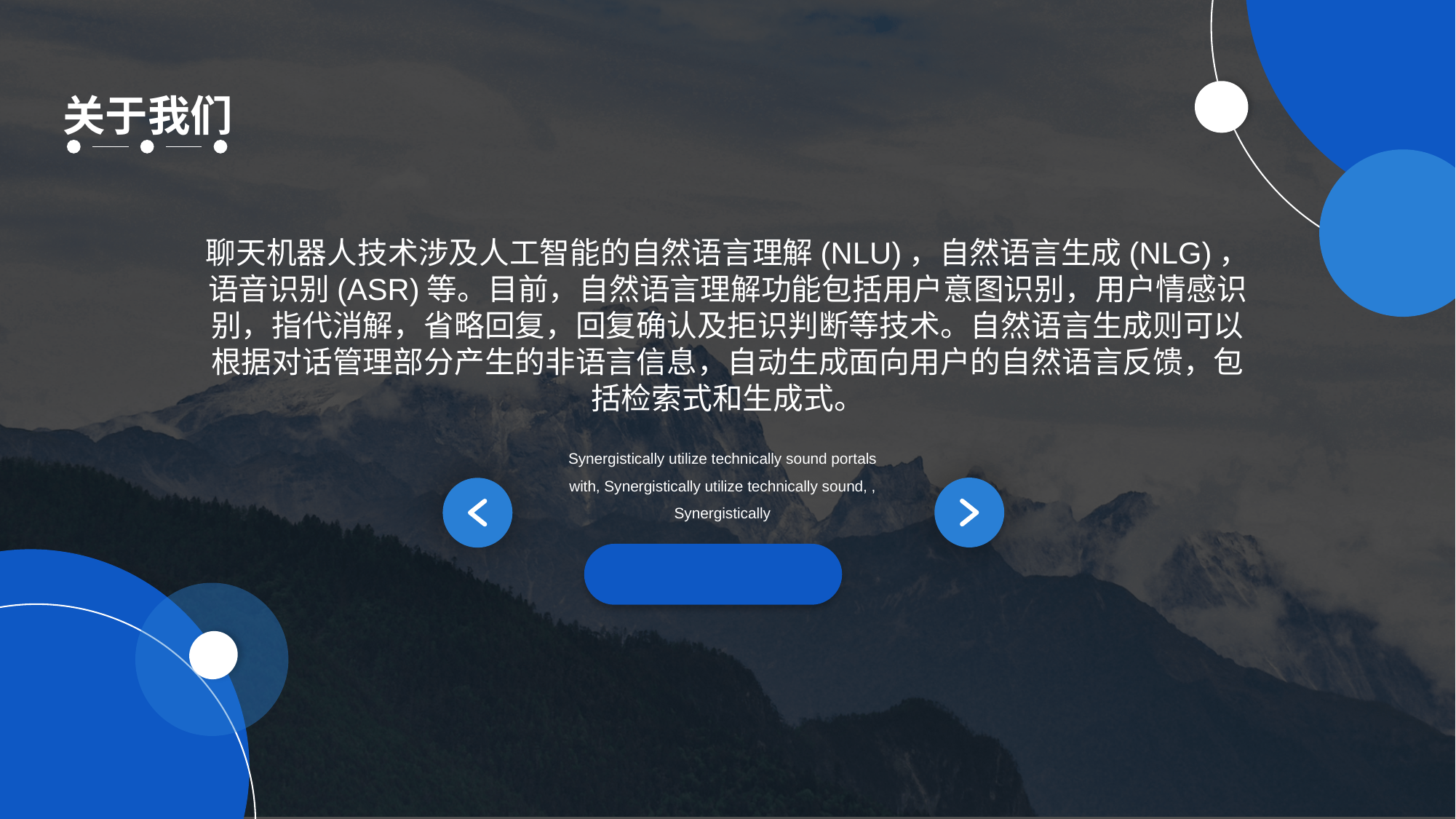

关于我们

聊天机器人技术涉及人工智能的自然语言理解(NLU)，自然语言生成(NLG)，语音识别(ASR)等。目前，自然语言理解功能包括用户意图识别，用户情感识别，指代消解，省略回复，回复确认及拒识判断等技术。自然语言生成则可以根据对话管理部分产生的非语言信息，自动生成面向用户的自然语言反馈，包括检索式和生成式。
Synergistically utilize technically sound portals with, Synergistically utilize technically sound, , Synergistically